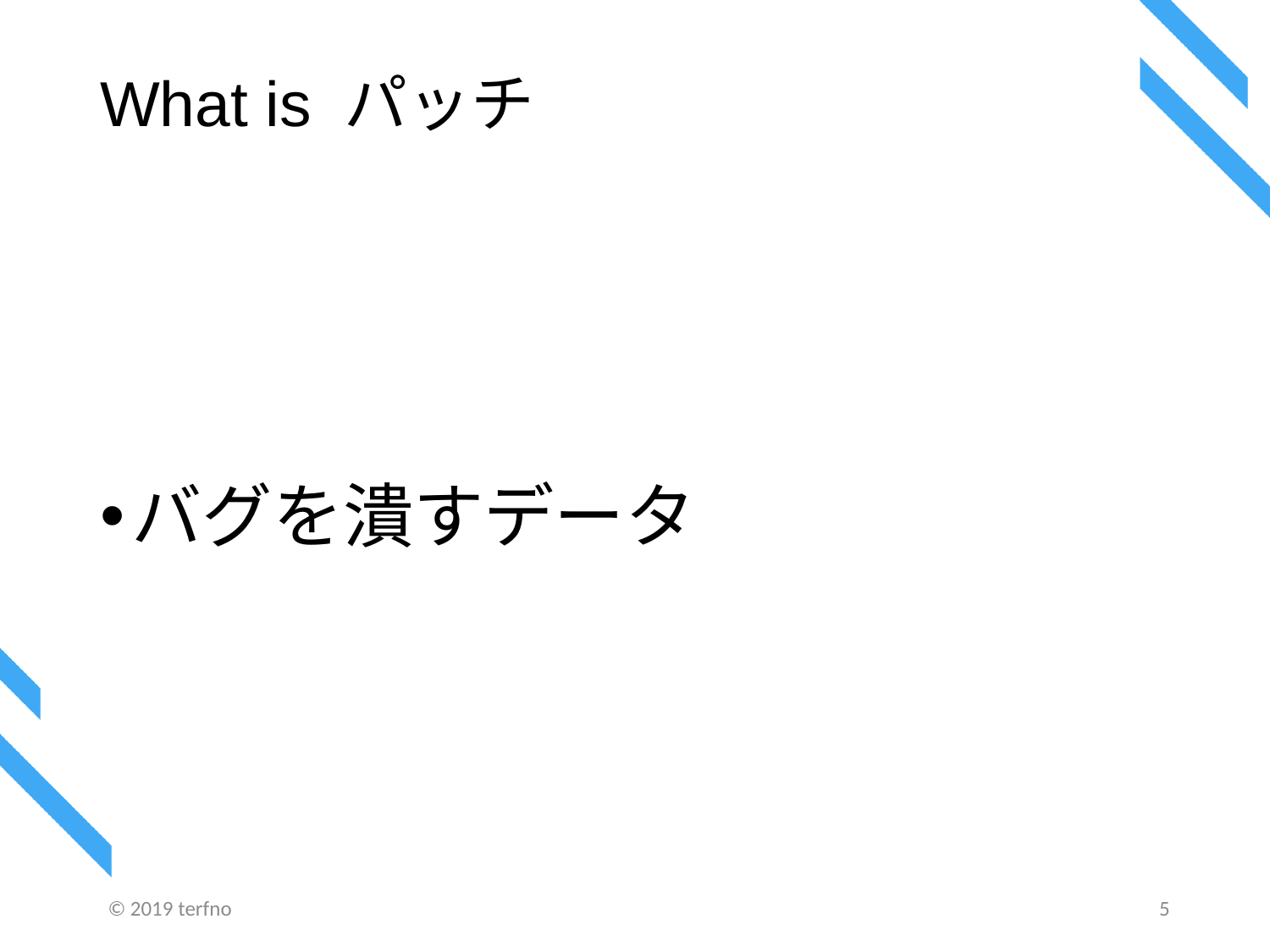

# What is パッチ
バグを潰すデータ
© 2019 terfno
5